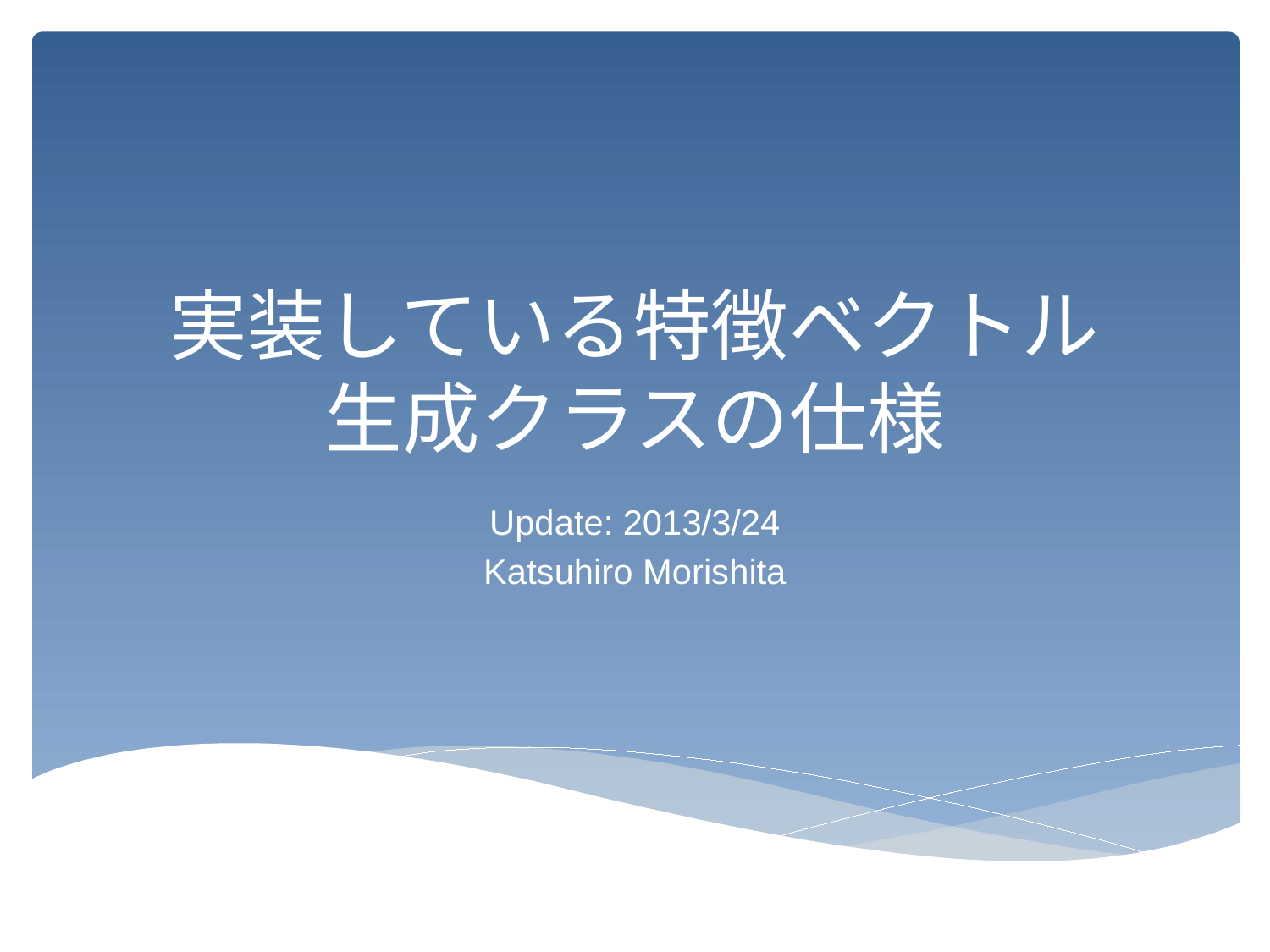

# 実装している特徴ベクトル 生成クラスの仕様
Update: 2013/3/24
Katsuhiro Morishita